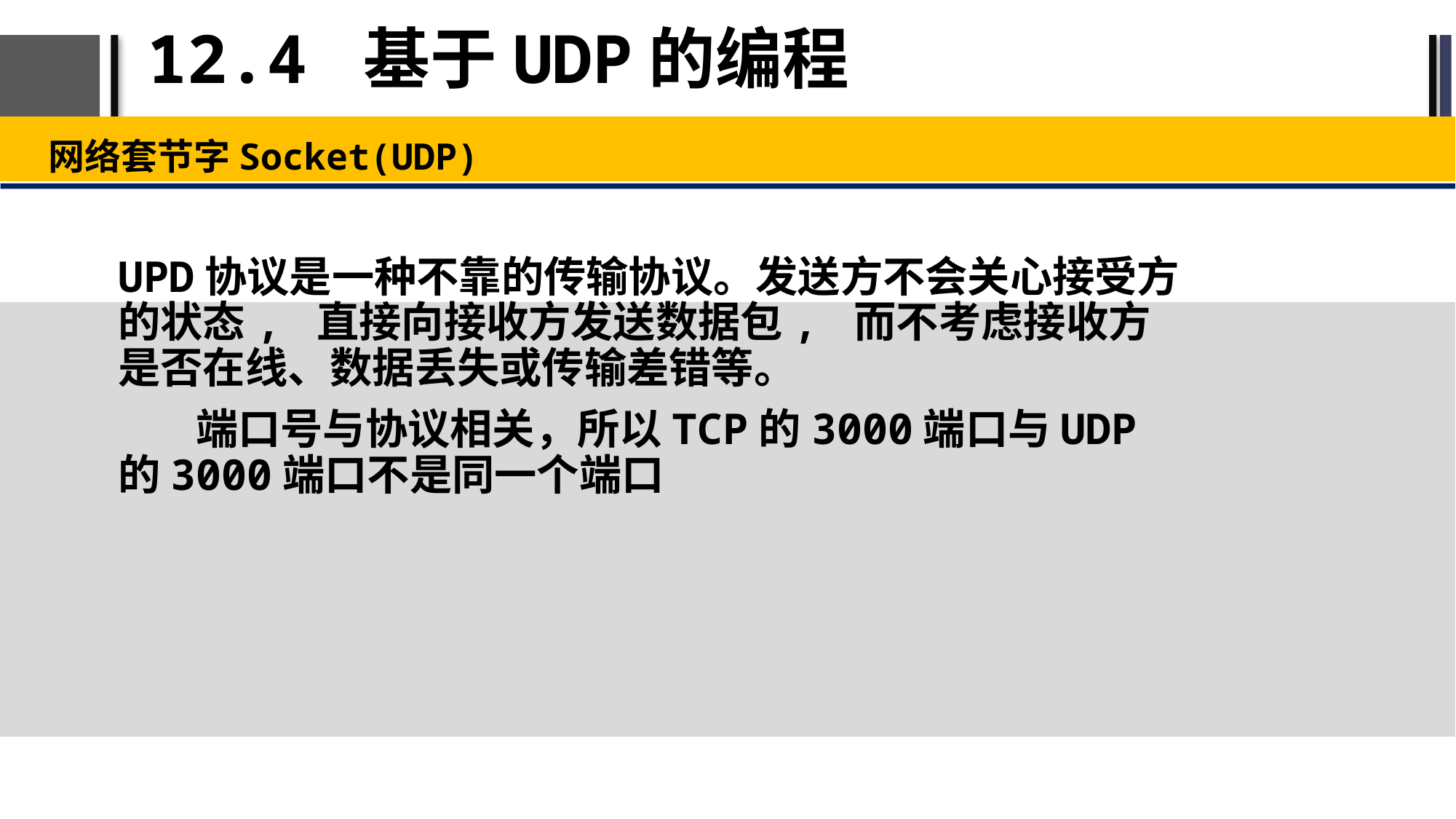

# 12.4 基于UDP的编程

网络套节字Socket(UDP)

UPD协议是一种不靠的传输协议。发送方不会关心接受方的状态, 直接向接收方发送数据包, 而不考虑接收方是否在线、数据丢失或传输差错等。
       端口号与协议相关，所以TCP的3000端口与UDP的3000端口不是同一个端口